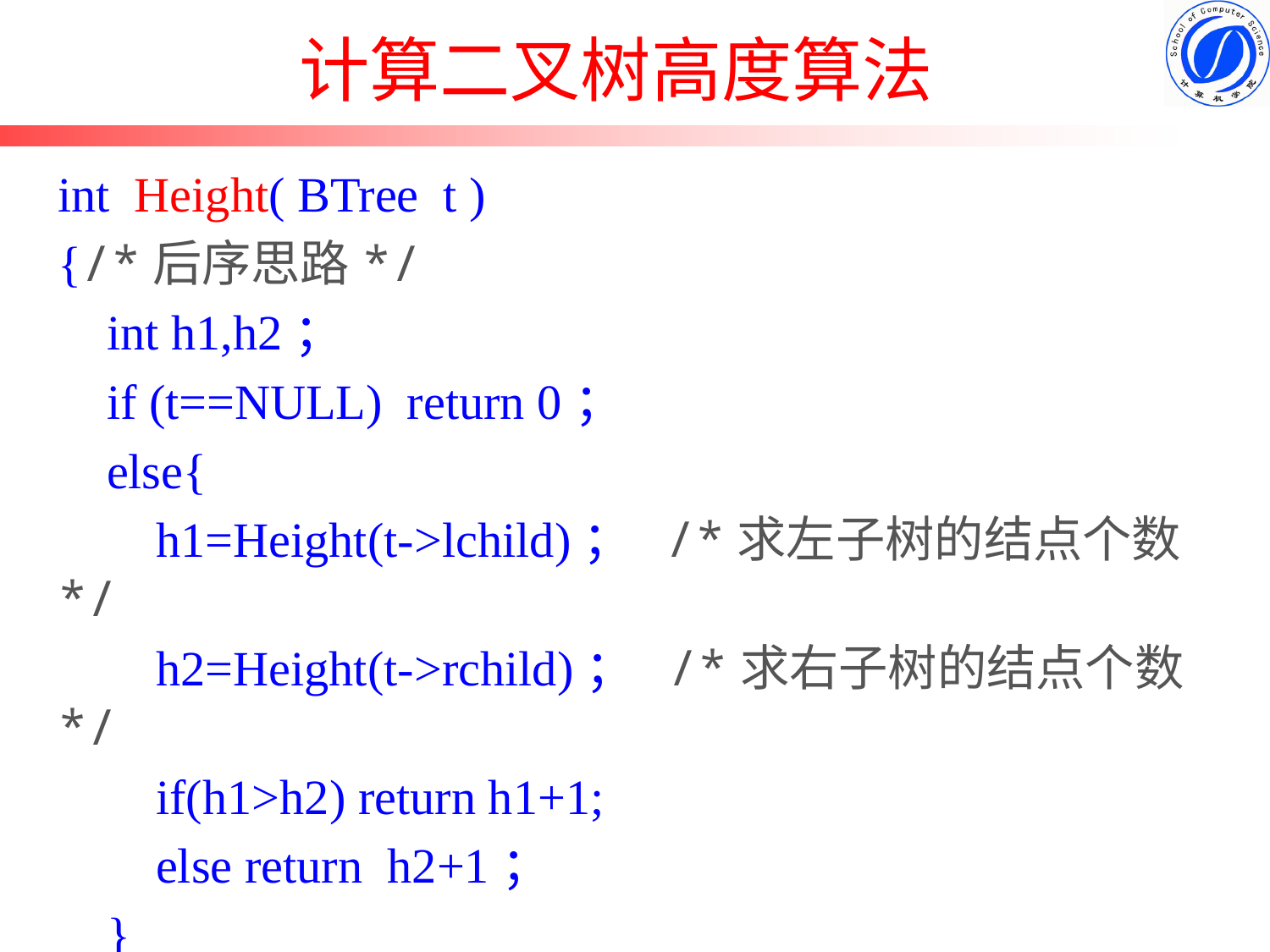

# 计算二叉树高度算法
int  Height( BTree  t )
{/*后序思路*/
    int h1,h2；
    if (t==NULL)  return 0；
    else{
        h1=Height(t->lchild)；  /*求左子树的结点个数*/
        h2=Height(t->rchild)；  /*求右子树的结点个数*/
        if(h1>h2) return h1+1;
        else return  h2+1；
    }
}